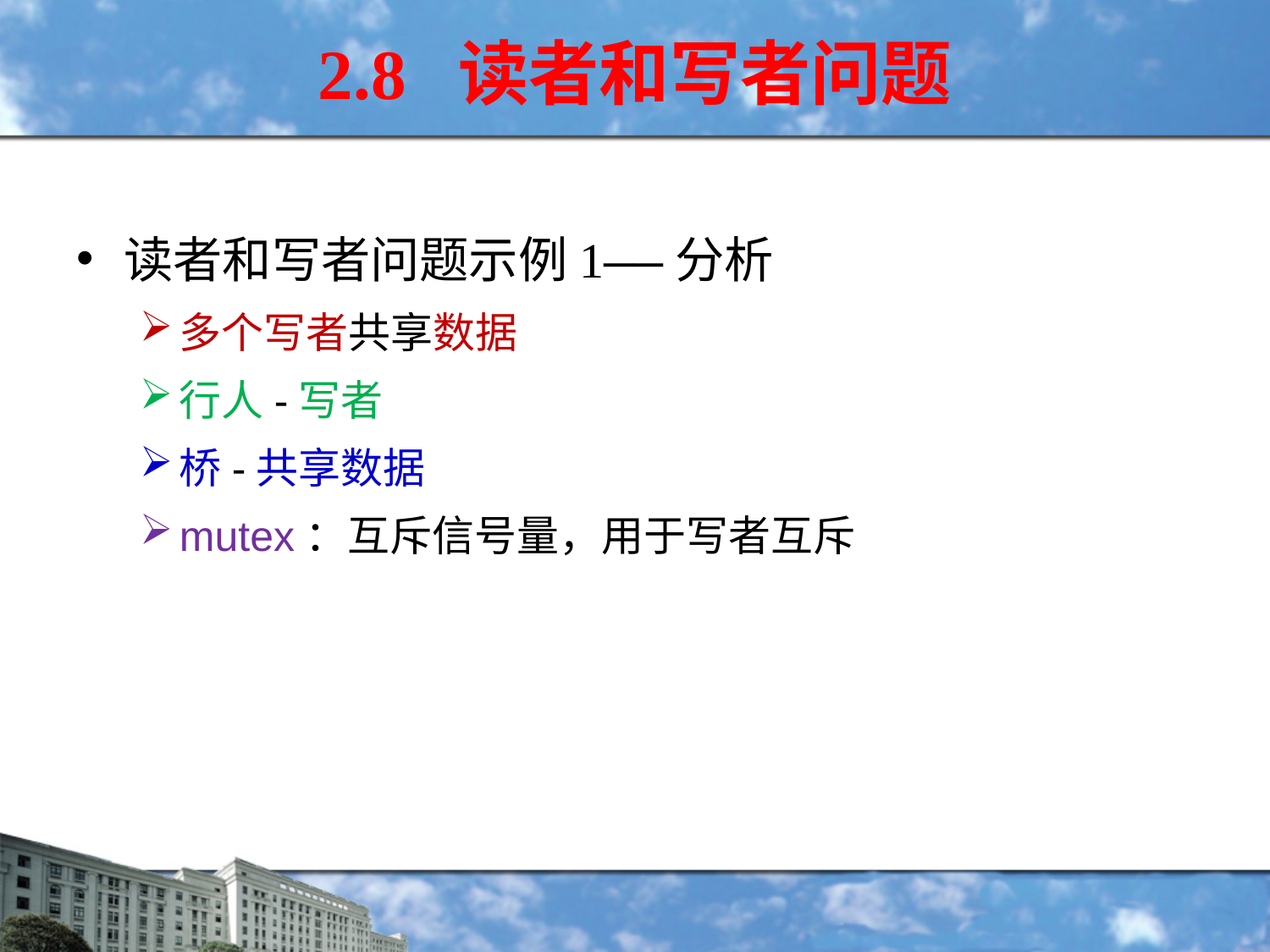

读者和写者问题示例1——分析
多个写者共享数据
行人-写者
桥-共享数据
mutex：互斥信号量，用于写者互斥

2.8  读者和写者问题